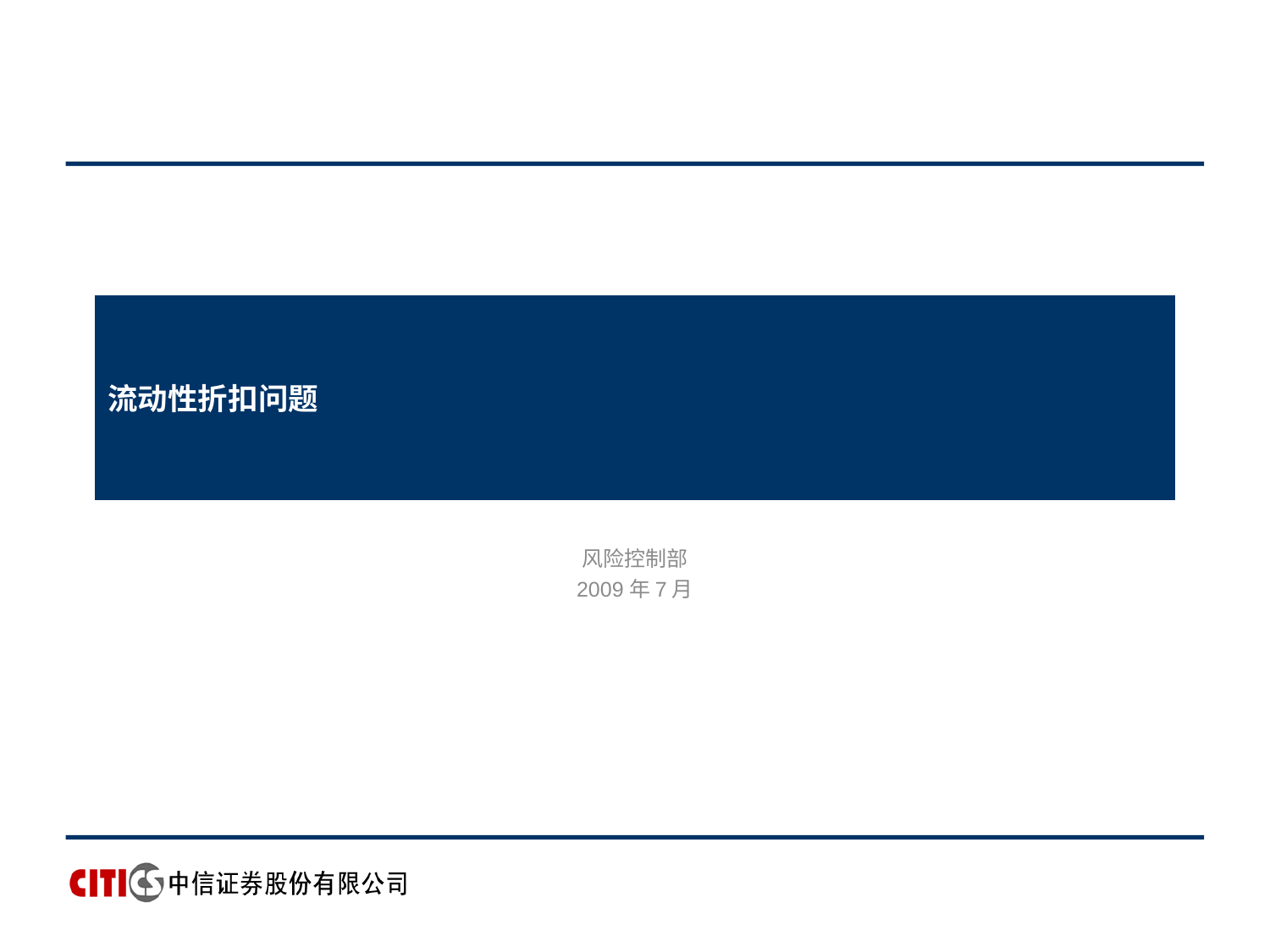

# 流动性折扣问题
风险控制部
2009年7月
TexPoint fonts used in EMF.
Read the TexPoint manual before you delete this box.: AAAAAAAAA